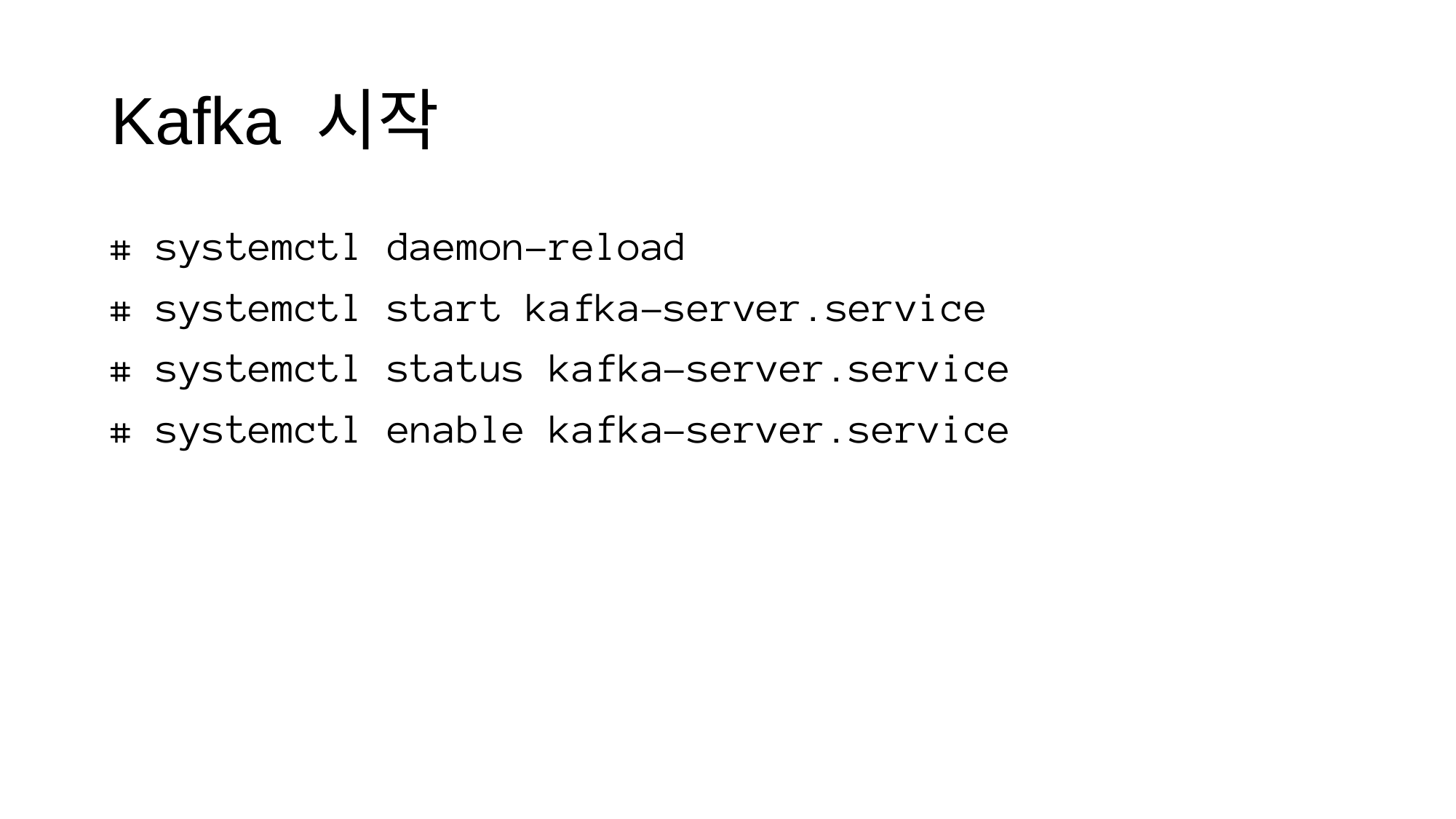

# Kafka 시작
# systemctl daemon-reload
# systemctl start kafka-server.service
# systemctl status kafka-server.service
# systemctl enable kafka-server.service